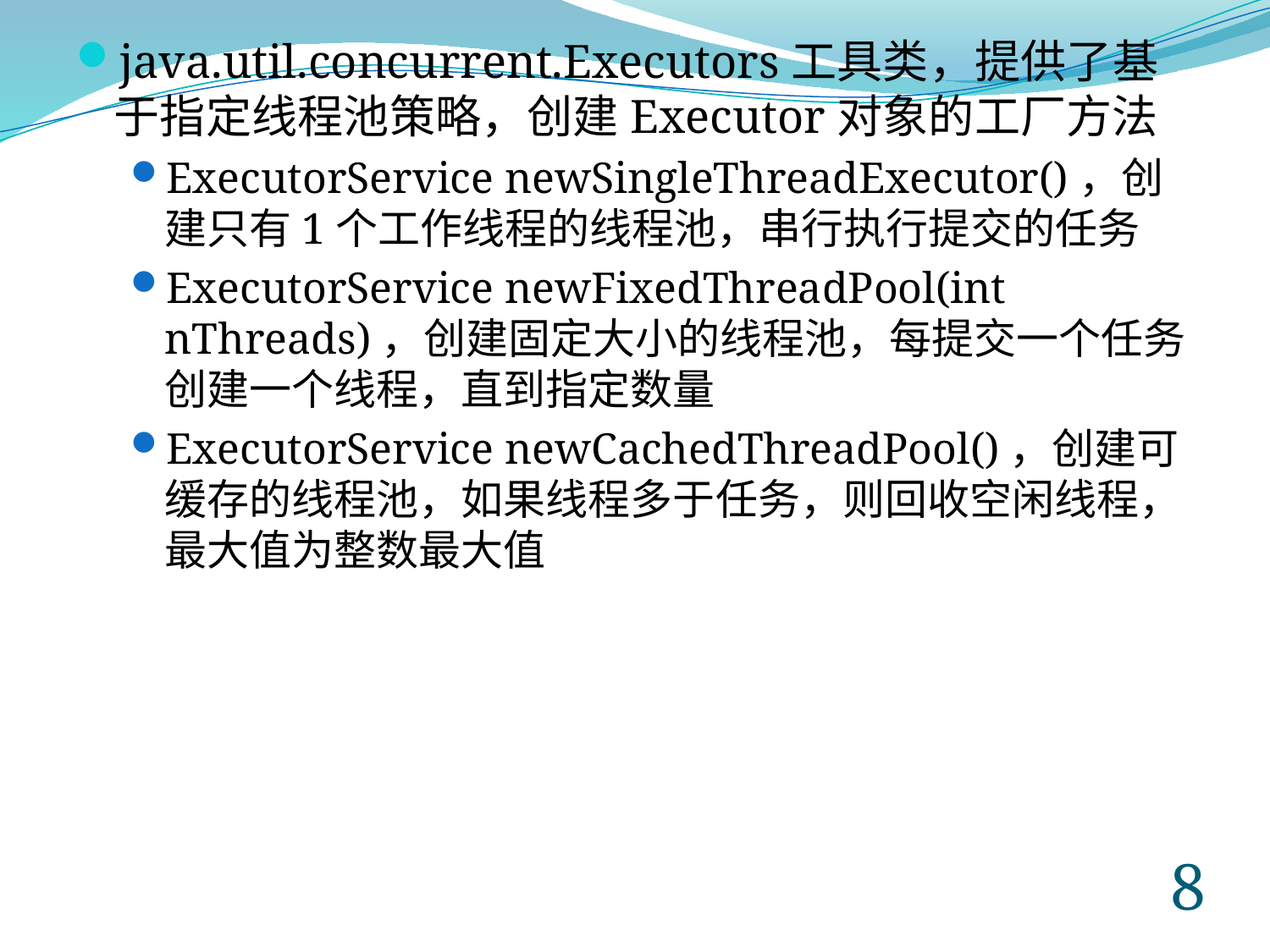

java.util.concurrent.Executors工具类，提供了基于指定线程池策略，创建Executor对象的工厂方法
ExecutorService newSingleThreadExecutor()，创建只有1个工作线程的线程池，串行执行提交的任务
ExecutorService newFixedThreadPool(int nThreads)，创建固定大小的线程池，每提交一个任务创建一个线程，直到指定数量
ExecutorService newCachedThreadPool()，创建可缓存的线程池，如果线程多于任务，则回收空闲线程，最大值为整数最大值

8